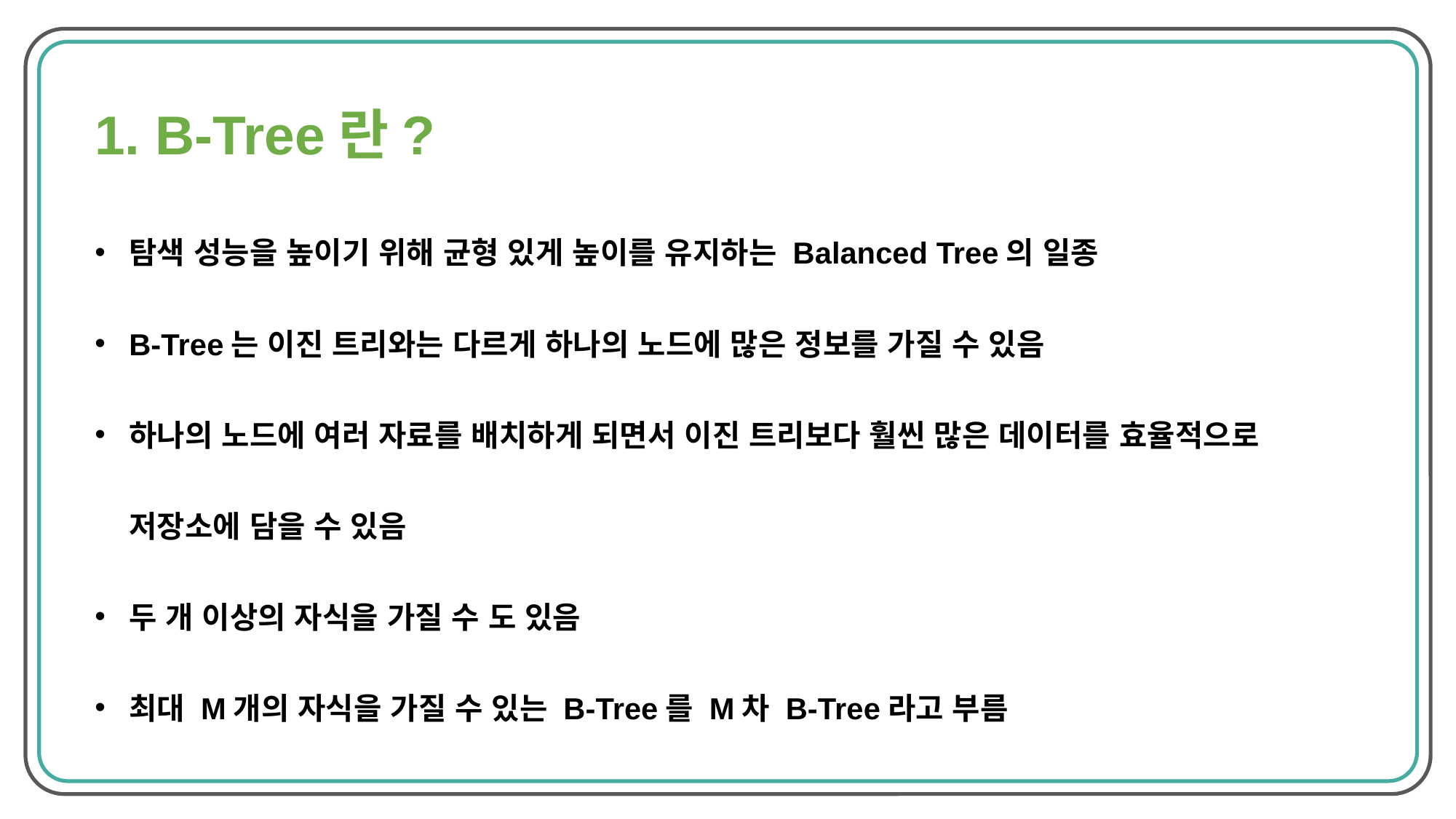

1. B-Tree란?
탐색 성능을 높이기 위해 균형 있게 높이를 유지하는 Balanced Tree의 일종
B-Tree는 이진 트리와는 다르게 하나의 노드에 많은 정보를 가질 수 있음
하나의 노드에 여러 자료를 배치하게 되면서 이진 트리보다 훨씬 많은 데이터를 효율적으로 저장소에 담을 수 있음
두 개 이상의 자식을 가질 수 도 있음
최대 M개의 자식을 가질 수 있는 B-Tree를 M차 B-Tree라고 부름